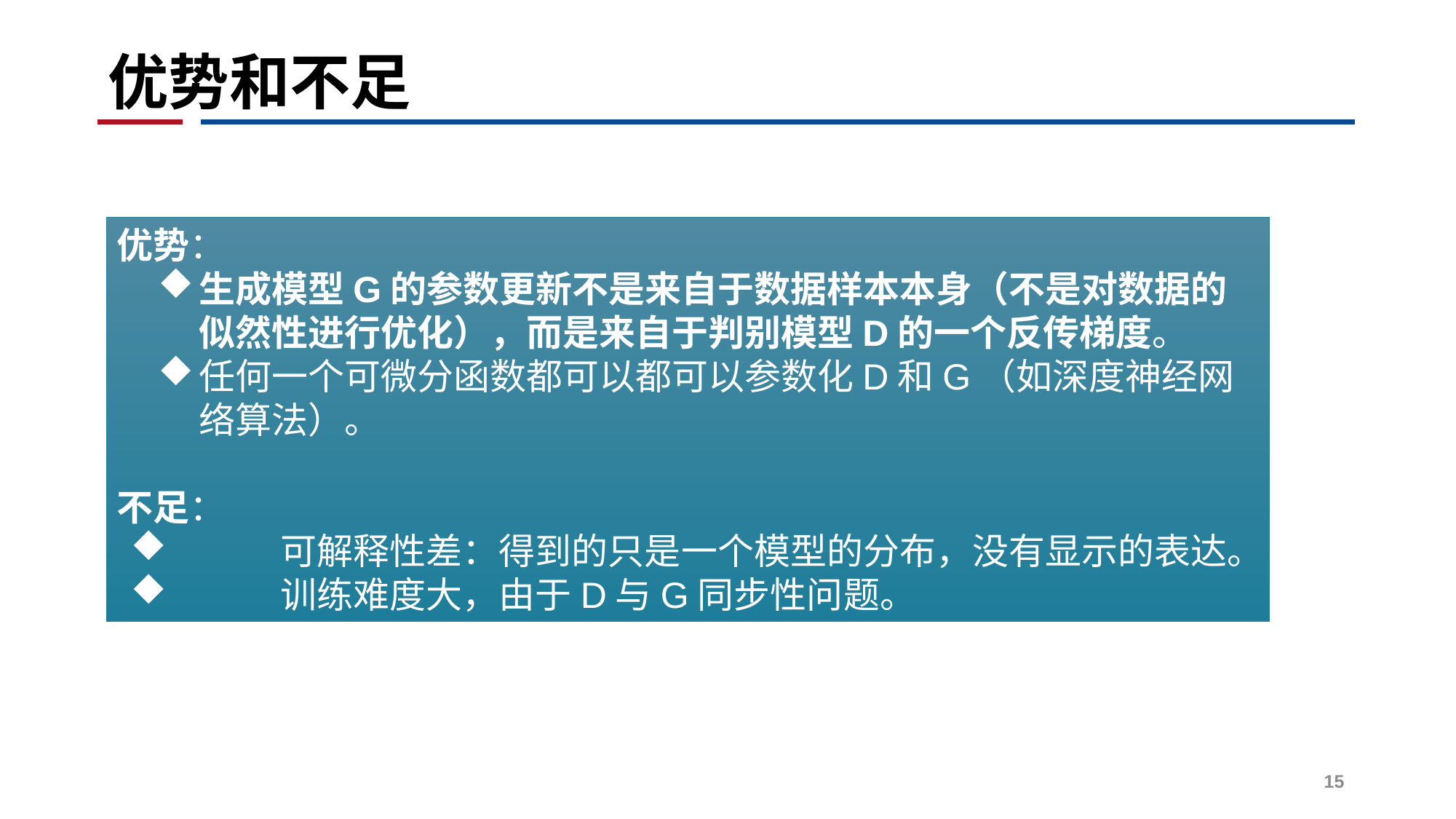

# 优势和不足
优势：
生成模型G的参数更新不是来自于数据样本本身（不是对数据的似然性进行优化），而是来自于判别模型D的一个反传梯度。
任何一个可微分函数都可以都可以参数化D和G（如深度神经网络算法）。

不足：
	可解释性差：得到的只是一个模型的分布，没有显示的表达。
	训练难度大，由于D与G同步性问题。
15